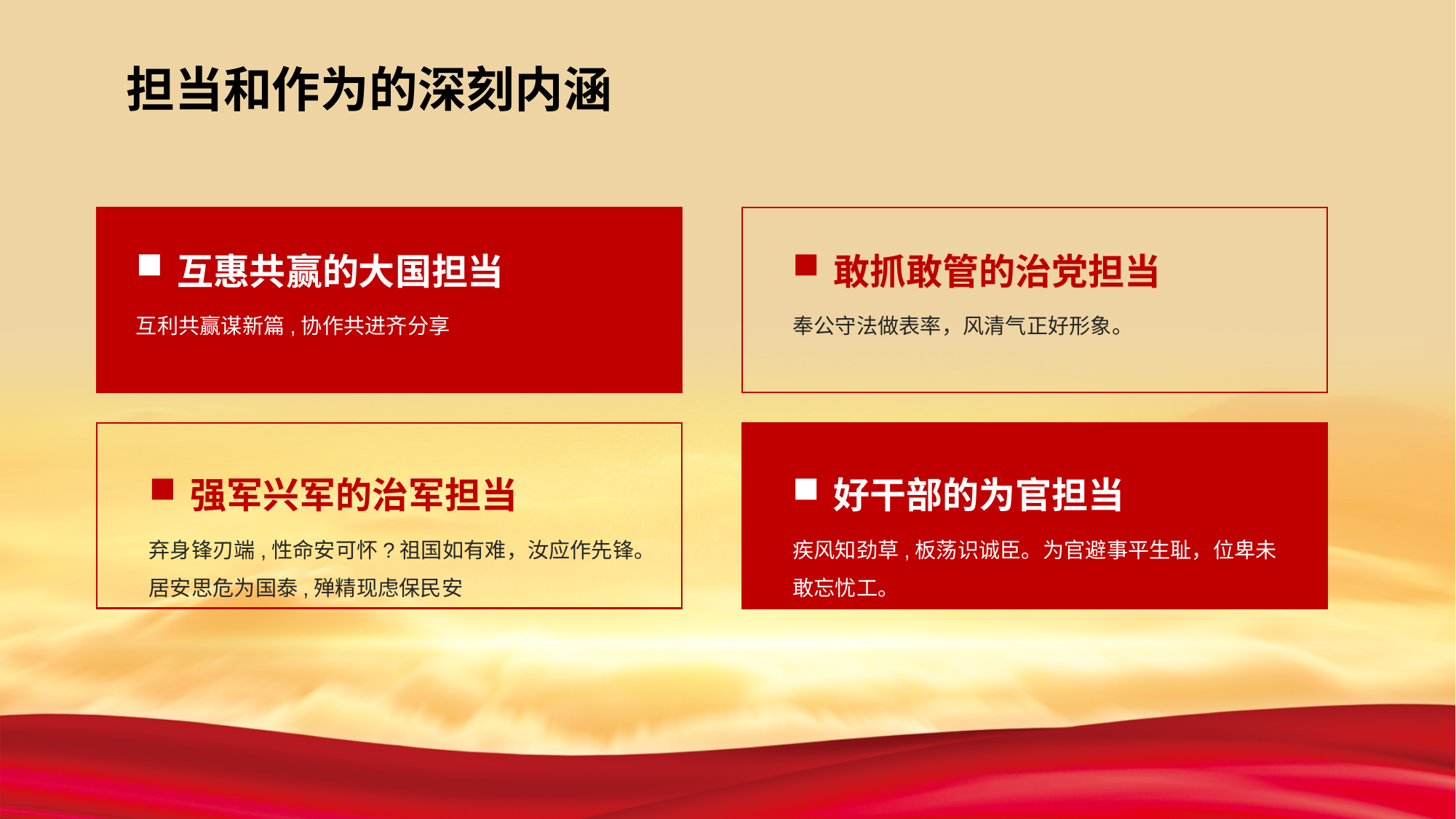

担当和作为的深刻内涵

互惠共赢的大国担当
敢抓敢管的治党担当
互利共赢谋新篇,协作共进齐分享
奉公守法做表率，风清气正好形象。

强军兴军的治军担当
好干部的为官担当
弃身锋刃端,性命安可怀?祖国如有难，汝应作先锋。居安思危为国泰,殚精现虑保民安
疾风知劲草,板荡识诚臣。为官避事平生耻，位卑未敢忘忧工。